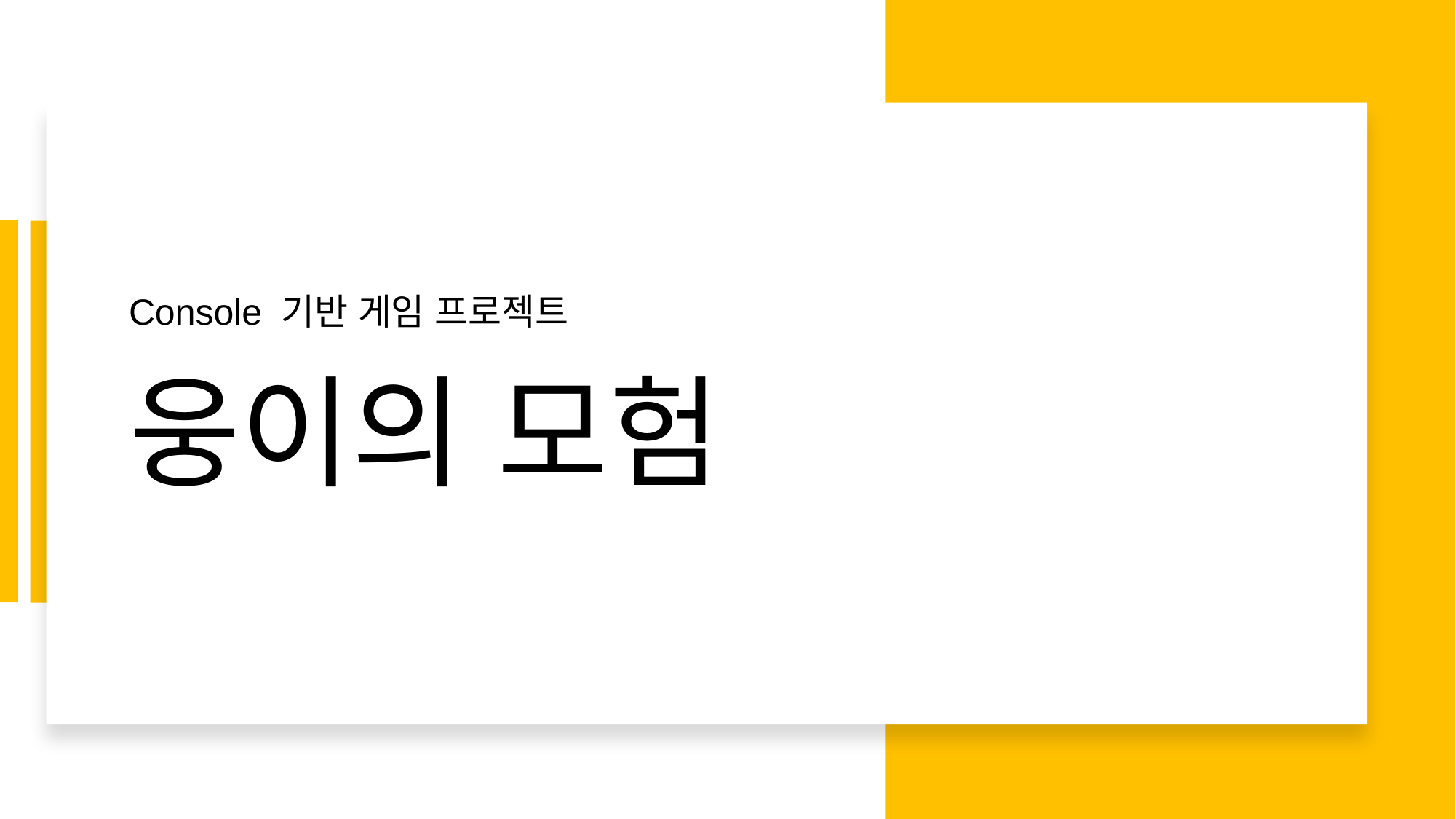

Console 기반 게임 프로젝트
# 웅이의 모험